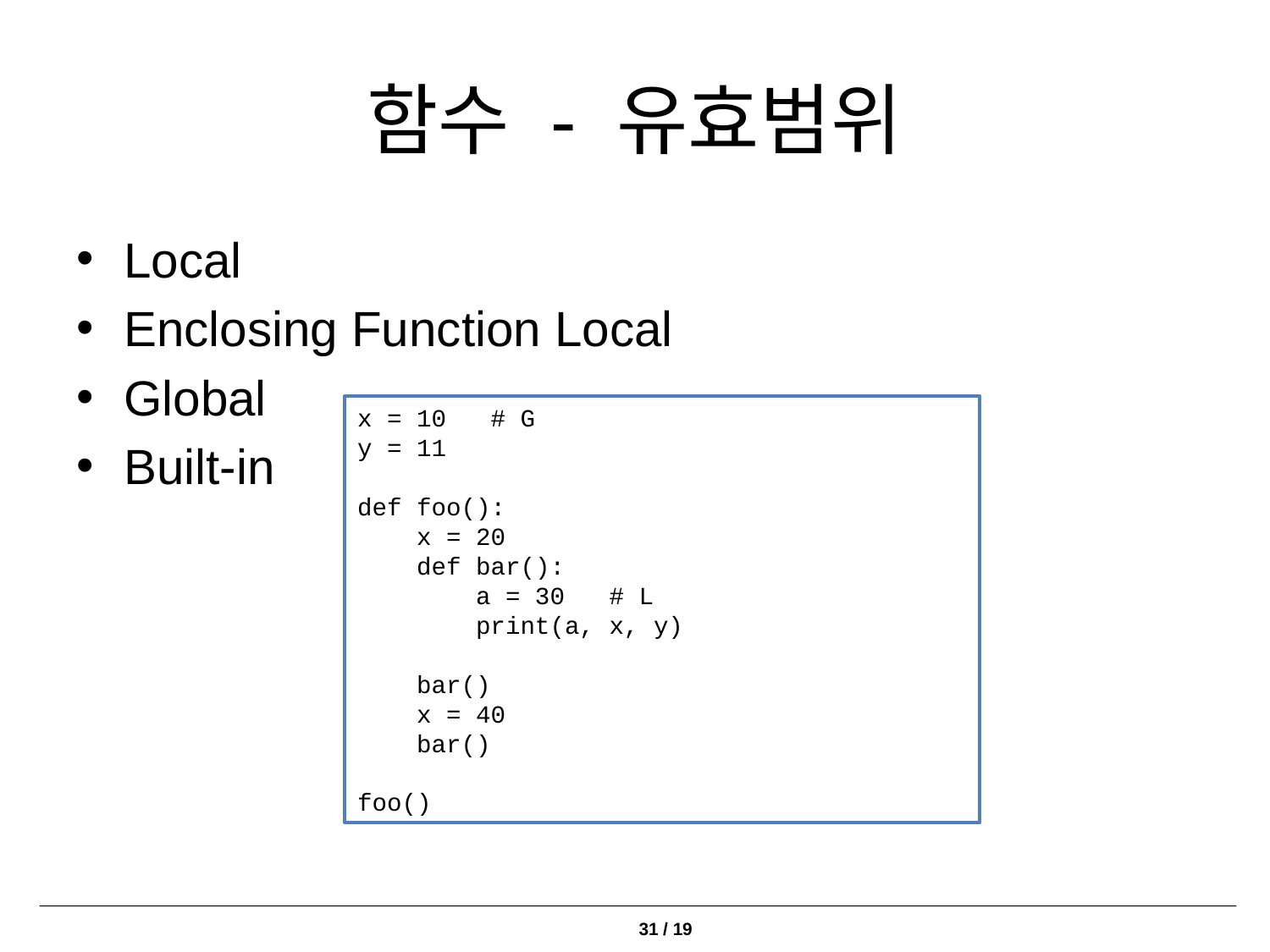

# 함수 - 유효범위
Local
Enclosing Function Local
Global
Built-in
x = 10   # G
y = 11

def foo():
    x = 20
    def bar():
        a = 30   # L
        print(a, x, y)

    bar()
    x = 40
    bar()

foo()